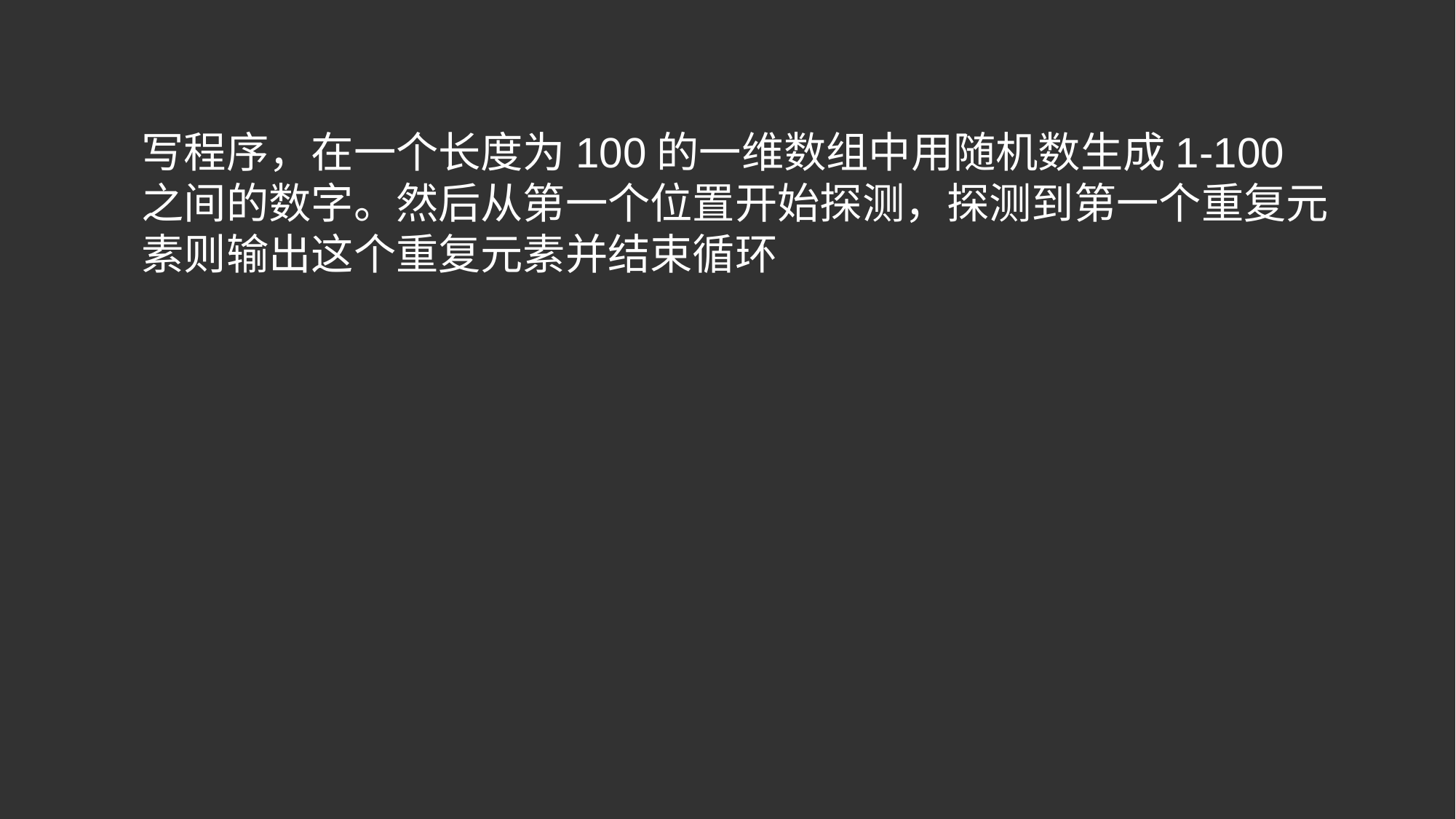

写程序，在一个长度为100的一维数组中用随机数生成1-100之间的数字。然后从第一个位置开始探测，探测到第一个重复元素则输出这个重复元素并结束循环